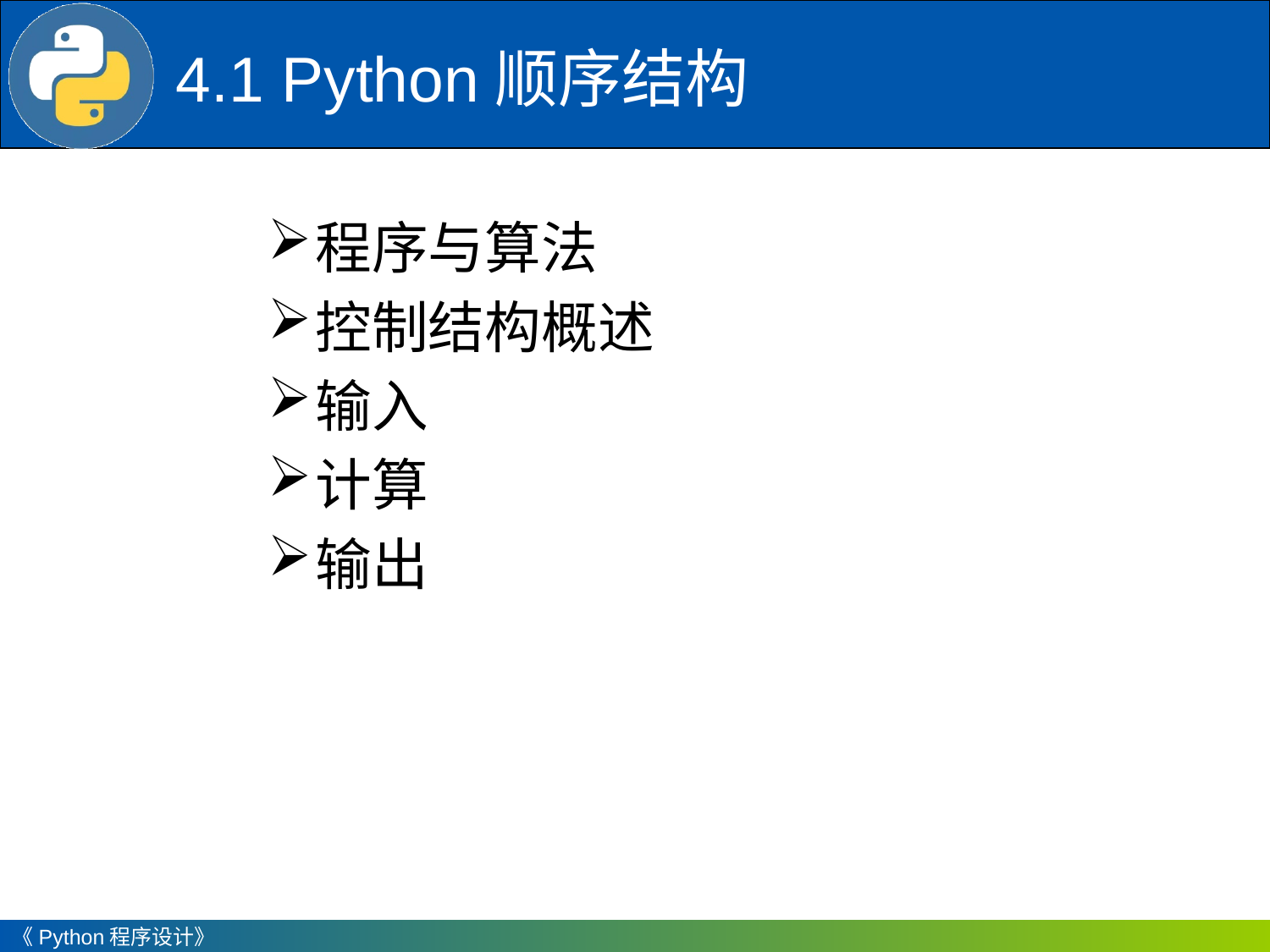

# 4.1 Python顺序结构
程序与算法
控制结构概述
输入
计算
输出